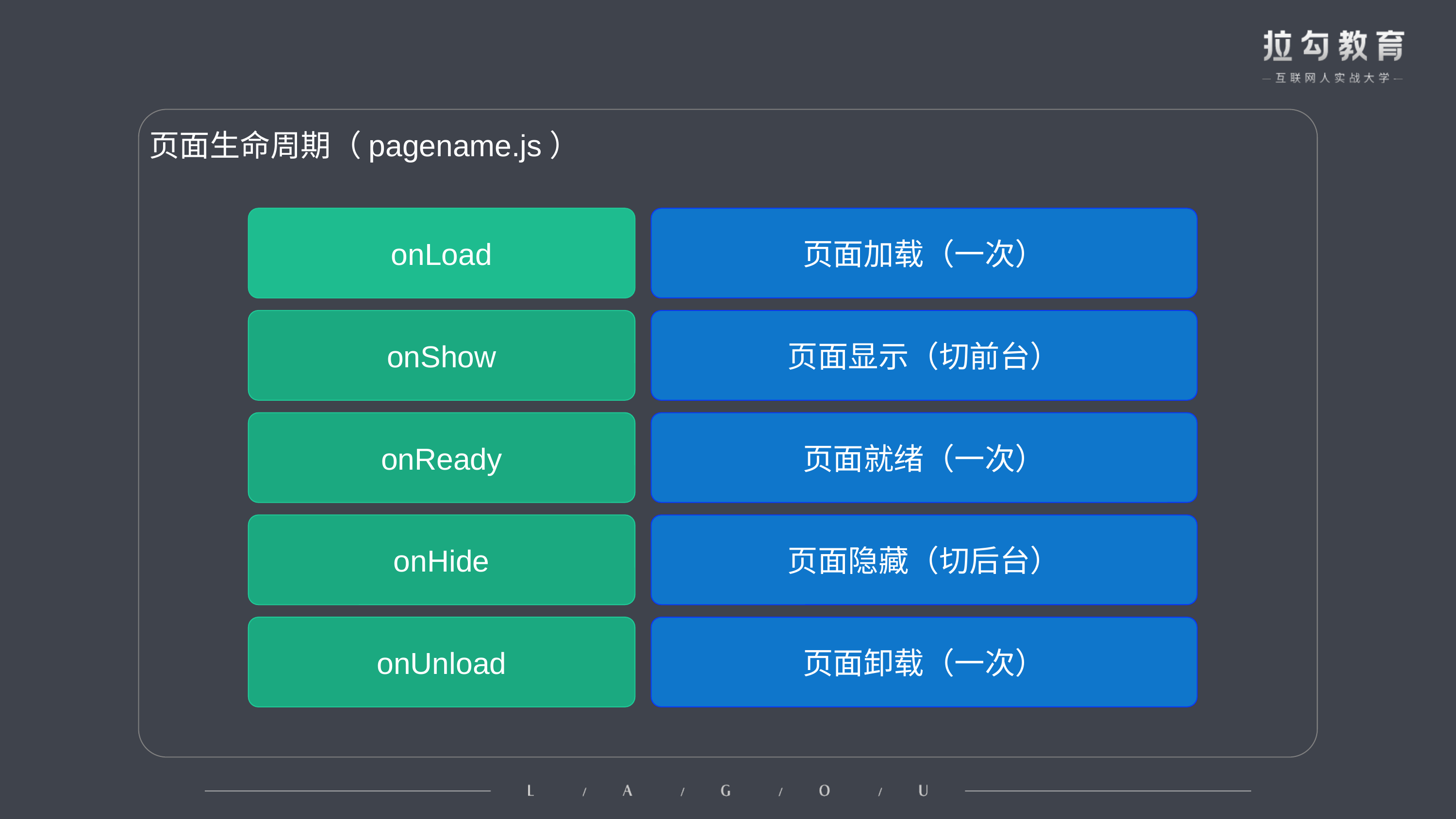

页面生命周期（pagename.js）
onLoad
页面加载（一次）
onShow
页面显示（切前台）
onReady
页面就绪（一次）
onHide
页面隐藏（切后台）
onUnload
页面卸载（一次）